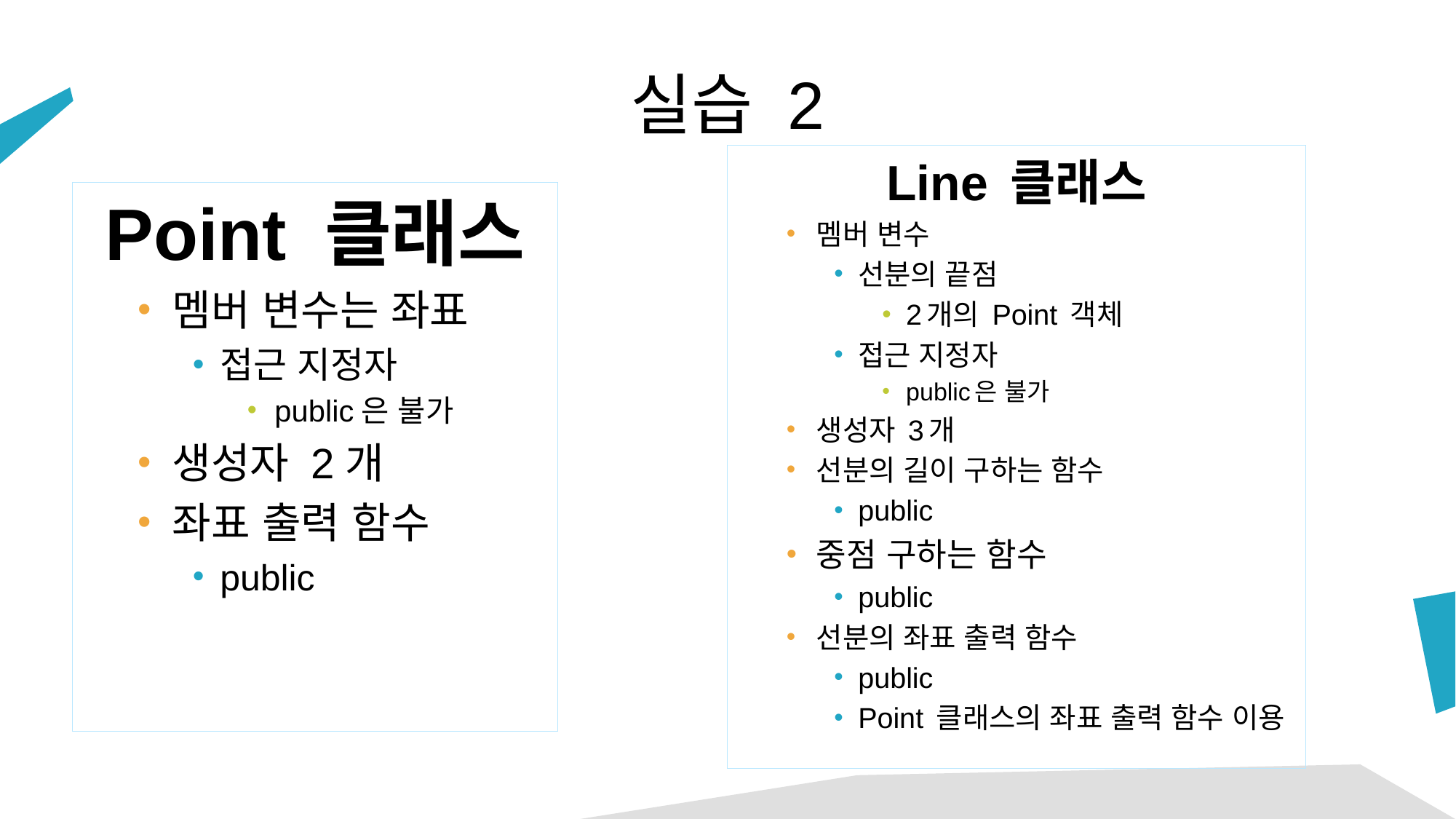

# 실습 2
Line 클래스
멤버 변수
선분의 끝점
2개의 Point 객체
접근 지정자
public은 불가
생성자 3개
선분의 길이 구하는 함수
public
중점 구하는 함수
public
선분의 좌표 출력 함수
public
Point 클래스의 좌표 출력 함수 이용
Point 클래스
멤버 변수는 좌표
접근 지정자
public은 불가
생성자 2개
좌표 출력 함수
public